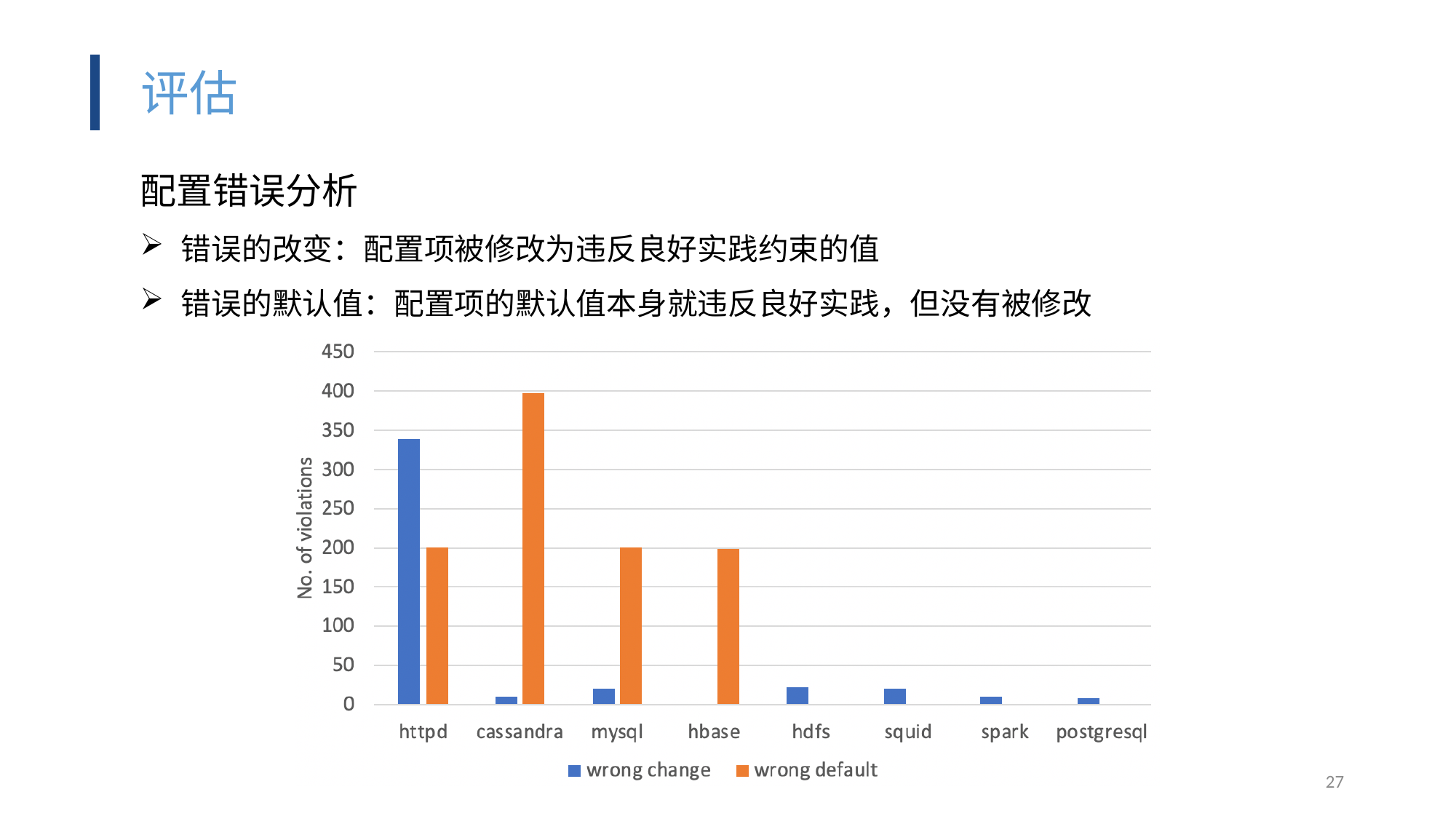

评估
配置错误分析
错误的改变：配置项被修改为违反良好实践约束的值
错误的默认值：配置项的默认值本身就违反良好实践，但没有被修改

27